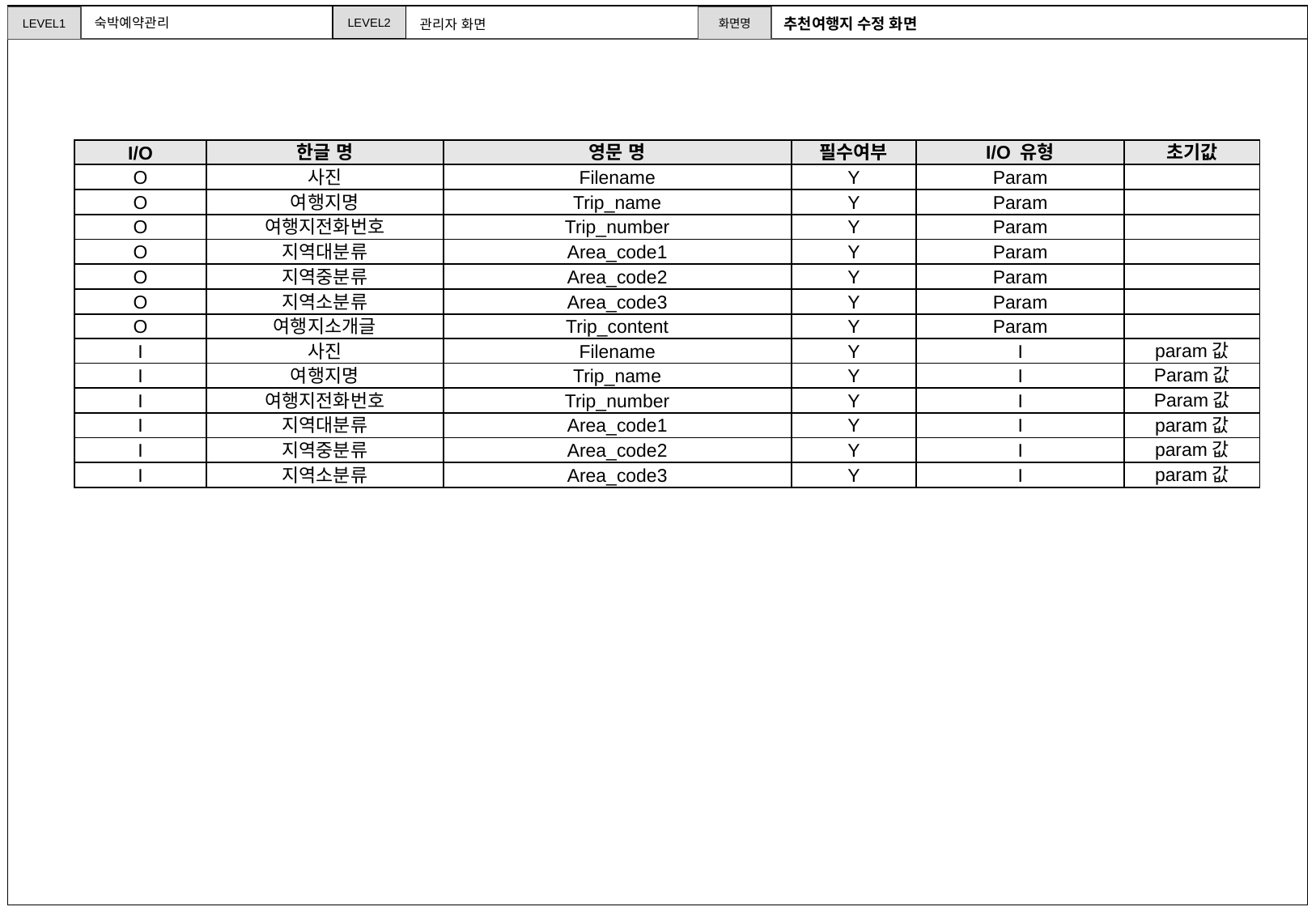

추천여행지 수정 화면
숙박예약관리
관리자 화면
| I/O | 한글 명 | 영문 명 | 필수여부 | I/O 유형 | 초기값 |
| --- | --- | --- | --- | --- | --- |
| O | 사진 | Filename | Y | Param |  |
| O | 여행지명 | Trip\_name | Y | Param |  |
| O | 여행지전화번호 | Trip\_number | Y | Param |  |
| O | 지역대분류 | Area\_code1 | Y | Param |  |
| O | 지역중분류 | Area\_code2 | Y | Param |  |
| O | 지역소분류 | Area\_code3 | Y | Param |  |
| O | 여행지소개글 | Trip\_content | Y | Param |  |
| I | 사진 | Filename | Y | I | param값 |
| I | 여행지명 | Trip\_name | Y | I | Param값 |
| I | 여행지전화번호 | Trip\_number | Y | I | Param값 |
| I | 지역대분류 | Area\_code1 | Y | I | param값 |
| I | 지역중분류 | Area\_code2 | Y | I | param값 |
| I | 지역소분류 | Area\_code3 | Y | I | param값 |